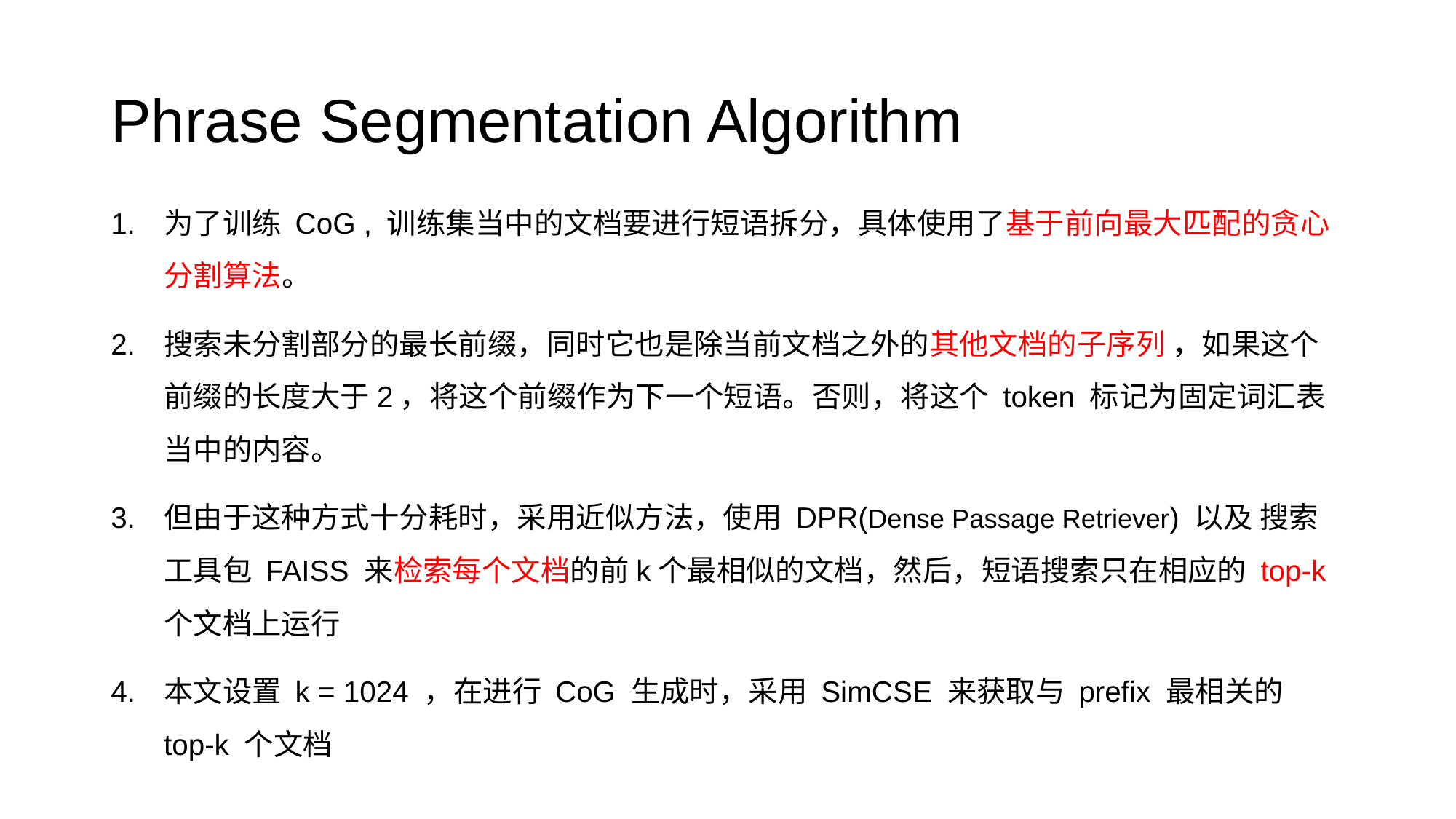

# Phrase Segmentation Algorithm
为了训练 CoG , 训练集当中的文档要进行短语拆分，具体使用了基于前向最大匹配的贪心分割算法。
搜索未分割部分的最长前缀，同时它也是除当前文档之外的其他文档的子序列 ，如果这个前缀的长度大于2，将这个前缀作为下一个短语。否则，将这个 token 标记为固定词汇表当中的内容。
但由于这种方式十分耗时，采用近似方法，使用 DPR(Dense Passage Retriever) 以及 搜索工具包 FAISS 来检索每个文档的前k个最相似的文档，然后，短语搜索只在相应的 top-k 个文档上运行
本文设置 k = 1024 ，在进行 CoG 生成时，采用 SimCSE 来获取与 prefix 最相关的 top-k 个文档